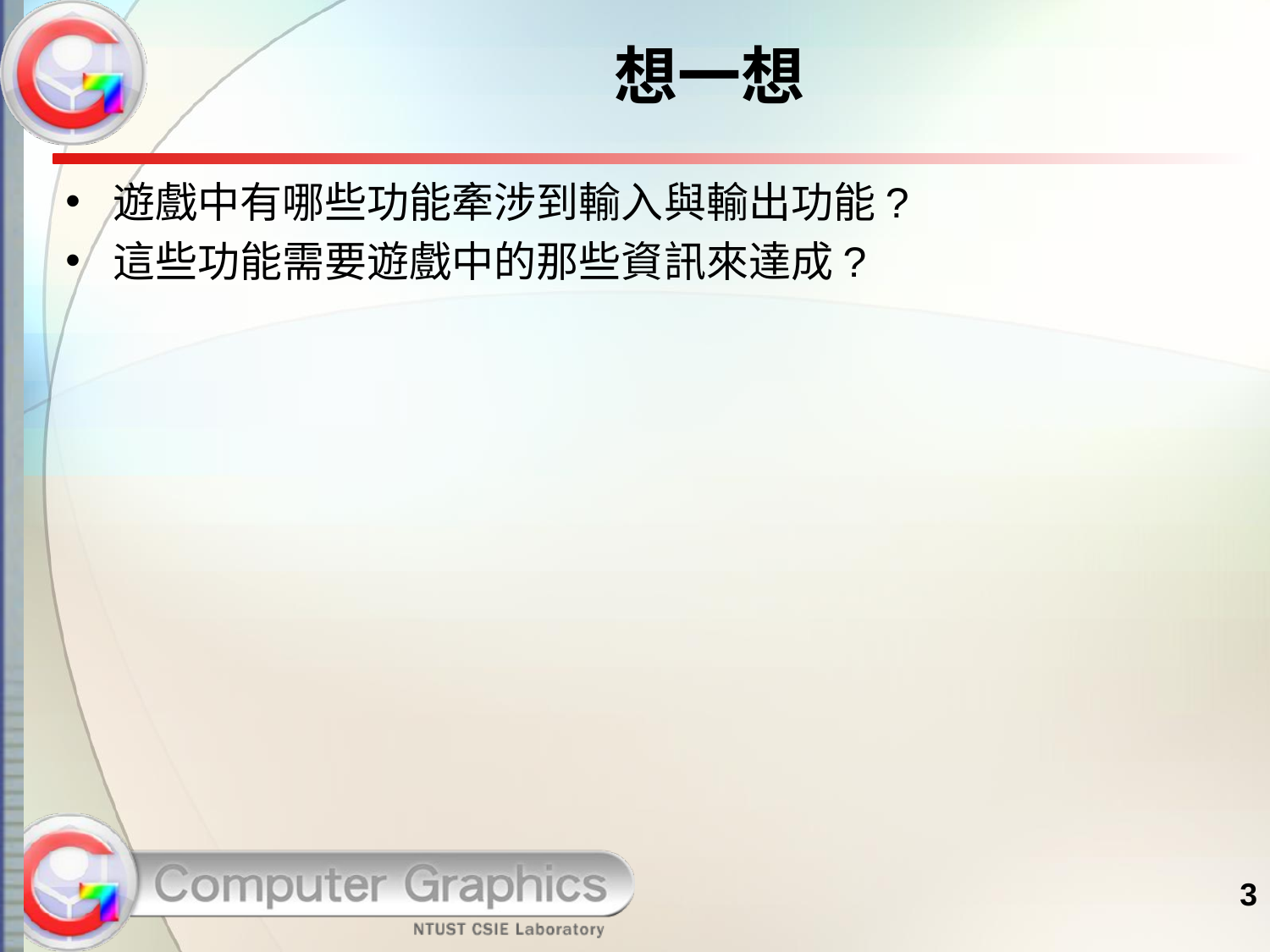

# 想一想
遊戲中有哪些功能牽涉到輸入與輸出功能?
這些功能需要遊戲中的那些資訊來達成?
3